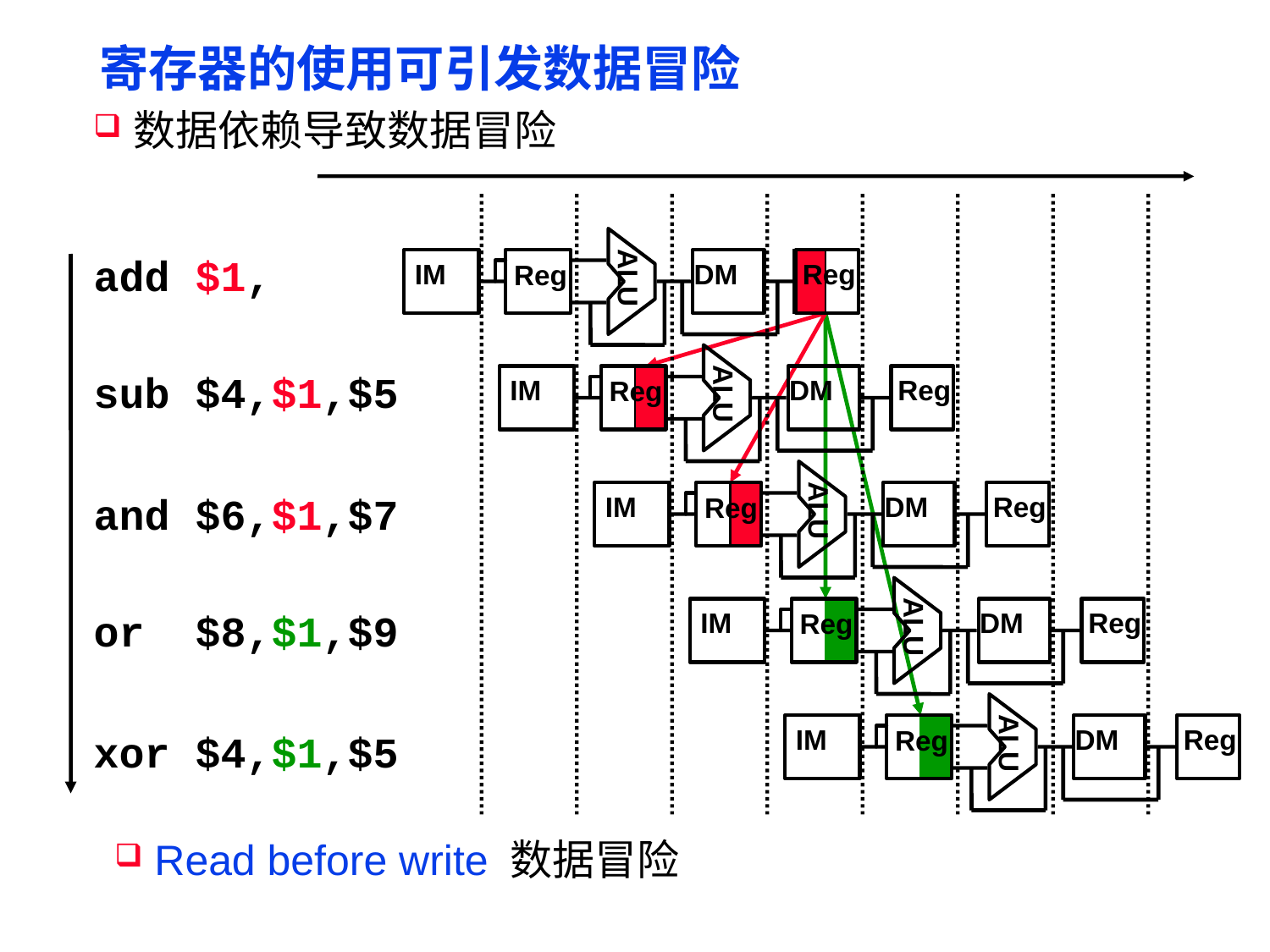

# 寄存器的使用可引发数据冒险
数据依赖导致数据冒险

ALU

IM

DM
Reg
Reg

add $1,

ALU

IM

DM
Reg
Reg

sub $4,$1,$5

ALU

IM

DM
Reg
Reg

and $6,$1,$7

ALU

IM

DM
Reg
Reg

or  $8,$1,$9

ALU

IM

DM
Reg
Reg

xor $4,$1,$5
Read before write 数据冒险